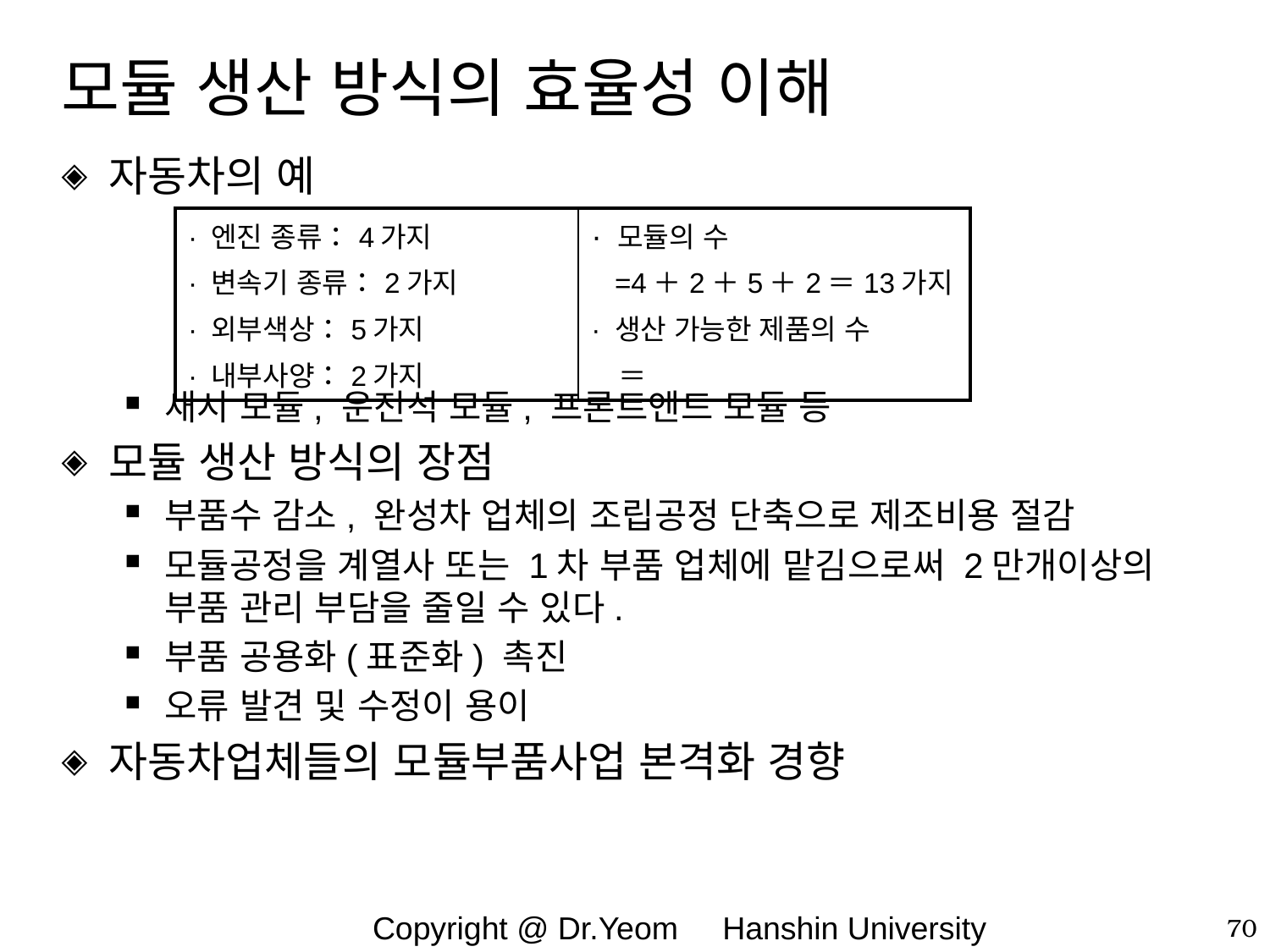

# 모듈 생산 방식의 효율성 이해
자동차의 예

새시 모듈, 운전석 모듈, 프론트엔드 모듈 등
모듈 생산 방식의 장점
부품수 감소, 완성차 업체의 조립공정 단축으로 제조비용 절감
모듈공정을 계열사 또는 1차 부품 업체에 맡김으로써 2만개이상의 부품 관리 부담을 줄일 수 있다.
부품 공용화(표준화) 촉진
오류 발견 및 수정이 용이
자동차업체들의 모듈부품사업 본격화 경향
| · 엔진 종류：4가지 · 변속기 종류：2가지 · 외부색상：5가지 · 내부사양：2가지 | · 모듈의 수 =4＋2＋5＋2＝13가지 · 생산 가능한 제품의 수 ＝ |
| --- | --- |
70